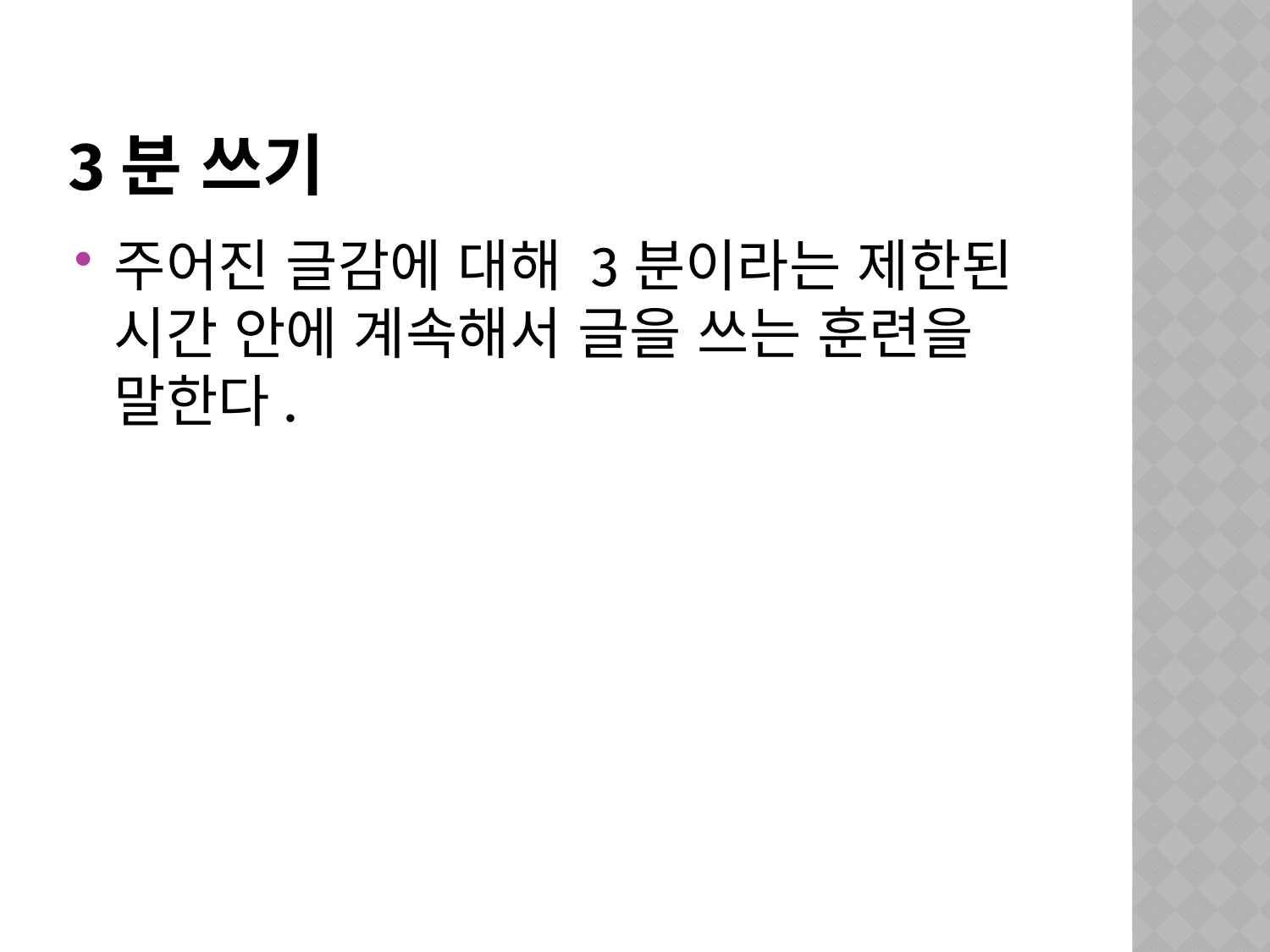

# 3분 쓰기
주어진 글감에 대해 3분이라는 제한된 시간 안에 계속해서 글을 쓰는 훈련을 말한다.